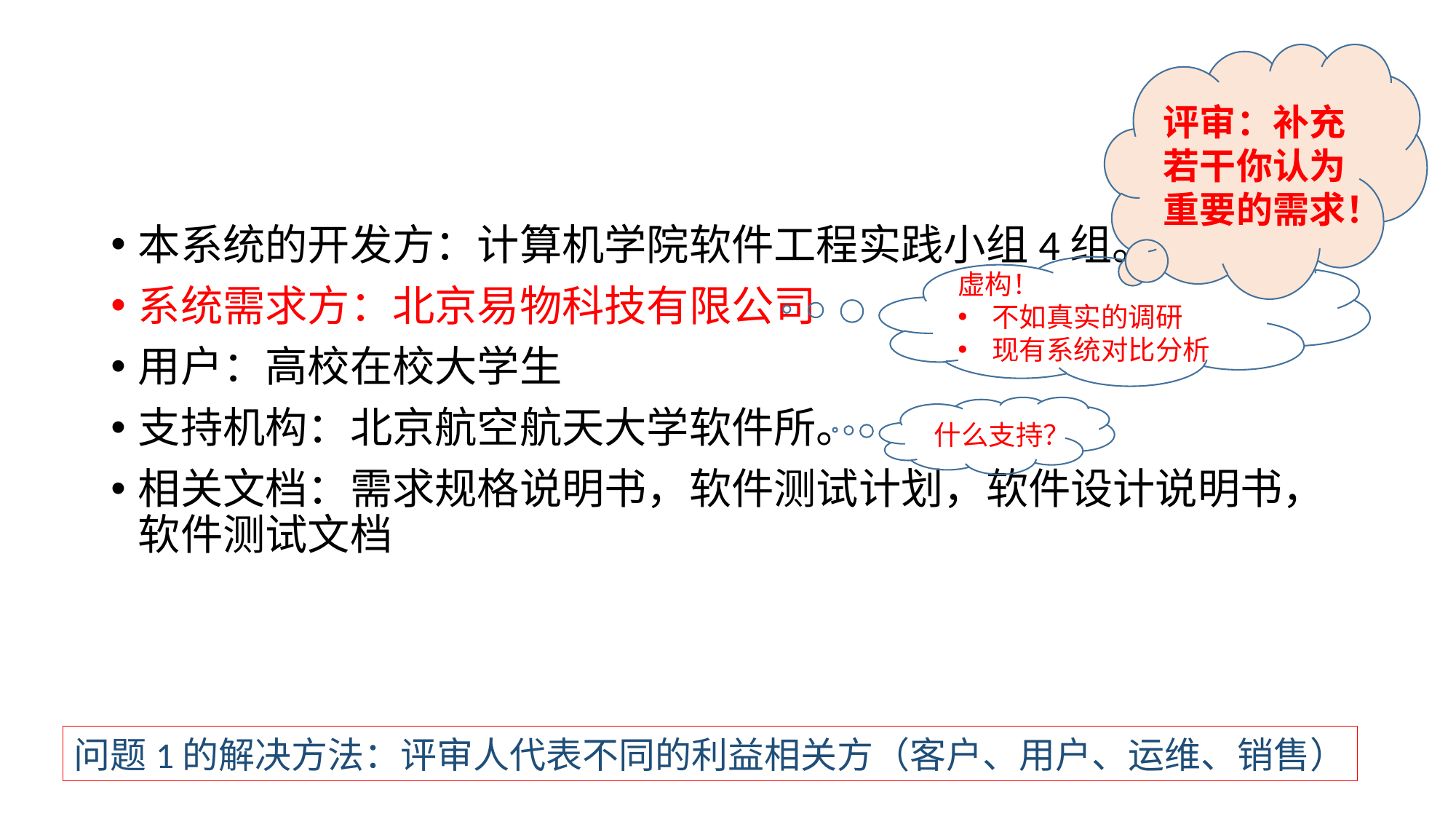

#
评审：补充若干你认为重要的需求！
本系统的开发方：计算机学院软件工程实践小组4组。
系统需求方：北京易物科技有限公司
用户：高校在校大学生
支持机构：北京航空航天大学软件所。
相关文档：需求规格说明书，软件测试计划，软件设计说明书，软件测试文档

虚构！
不如真实的调研
现有系统对比分析
什么支持？
问题1的解决方法：评审人代表不同的利益相关方（客户、用户、运维、销售）